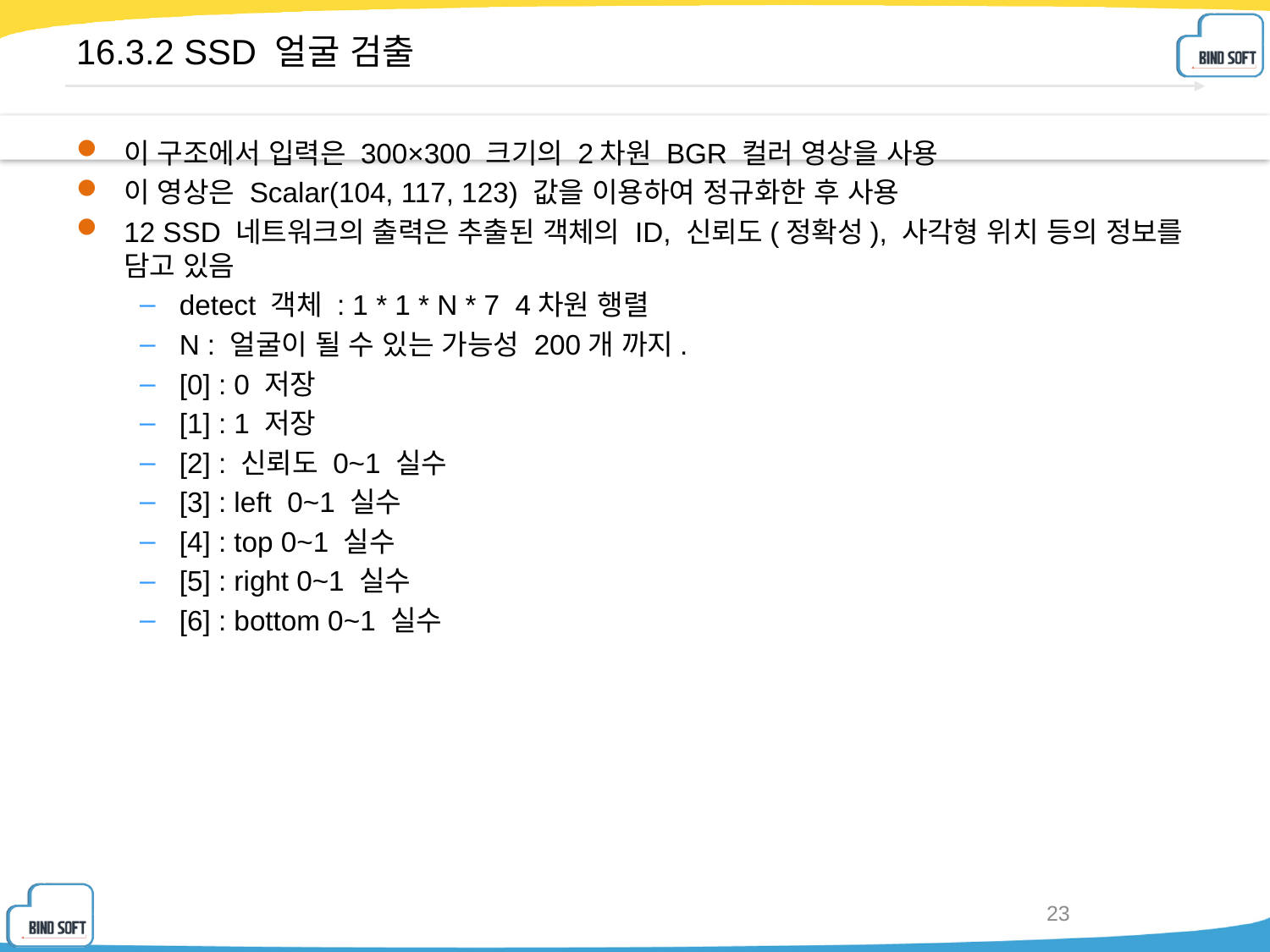

# 16.3.2 SSD 얼굴 검출
이 구조에서 입력은 300×300 크기의 2차원 BGR 컬러 영상을 사용
이 영상은 Scalar(104, 117, 123) 값을 이용하여 정규화한 후 사용
12 SSD 네트워크의 출력은 추출된 객체의 ID, 신뢰도(정확성), 사각형 위치 등의 정보를 담고 있음
detect 객체 : 1 * 1 * N * 7  4차원 행렬
N : 얼굴이 될 수 있는 가능성 200개 까지.
[0] : 0 저장
[1] : 1 저장
[2] : 신뢰도 0~1 실수
[3] : left  0~1 실수
[4] : top 0~1 실수
[5] : right 0~1 실수
[6] : bottom 0~1 실수

23